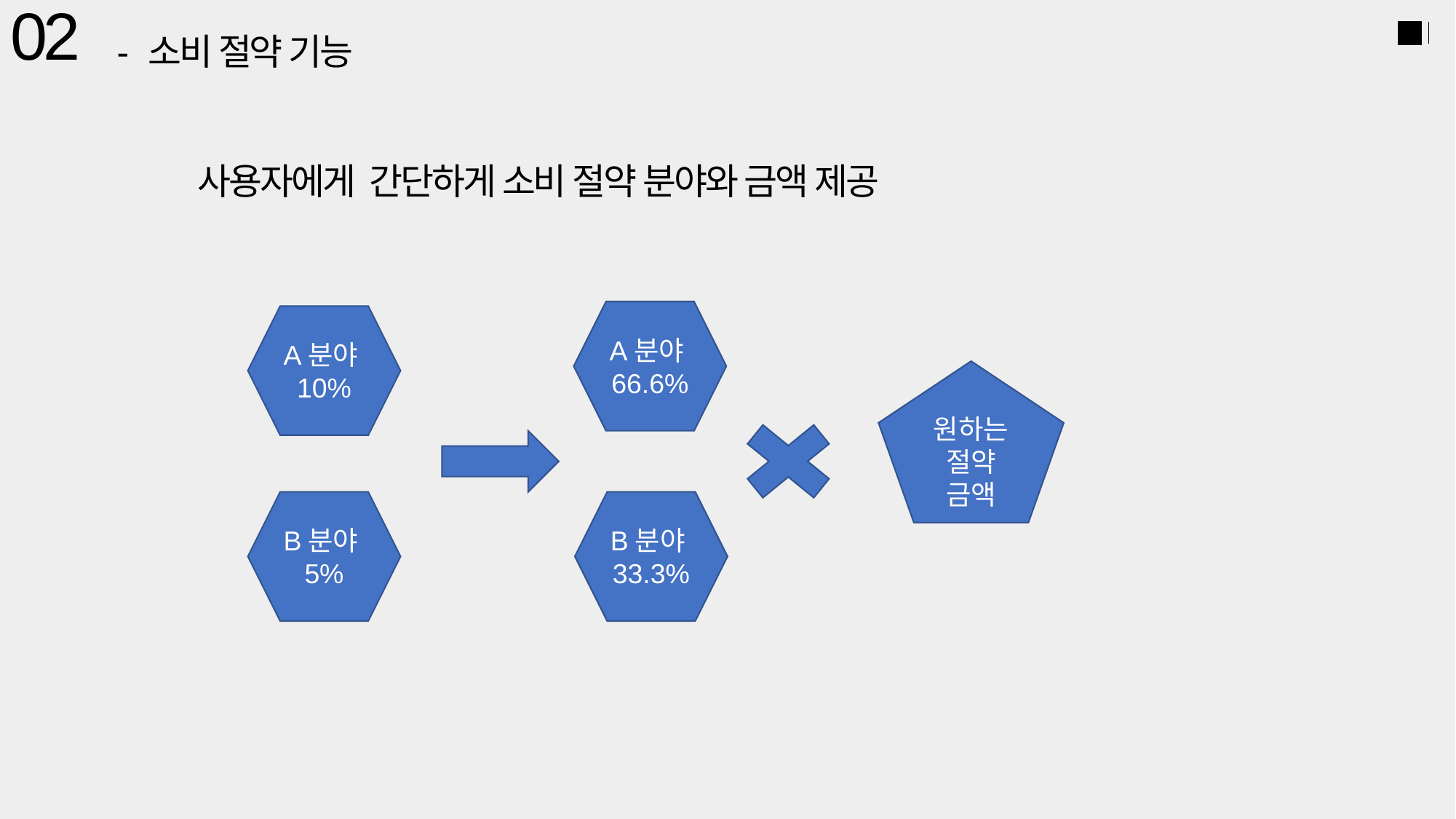

02

- 소비 절약 기능

사용자에게  간단하게 소비 절약 분야와 금액 제공

A분야66.6%
A분야10%
원하는
절약
금액

B분야33.3%
B분야5%